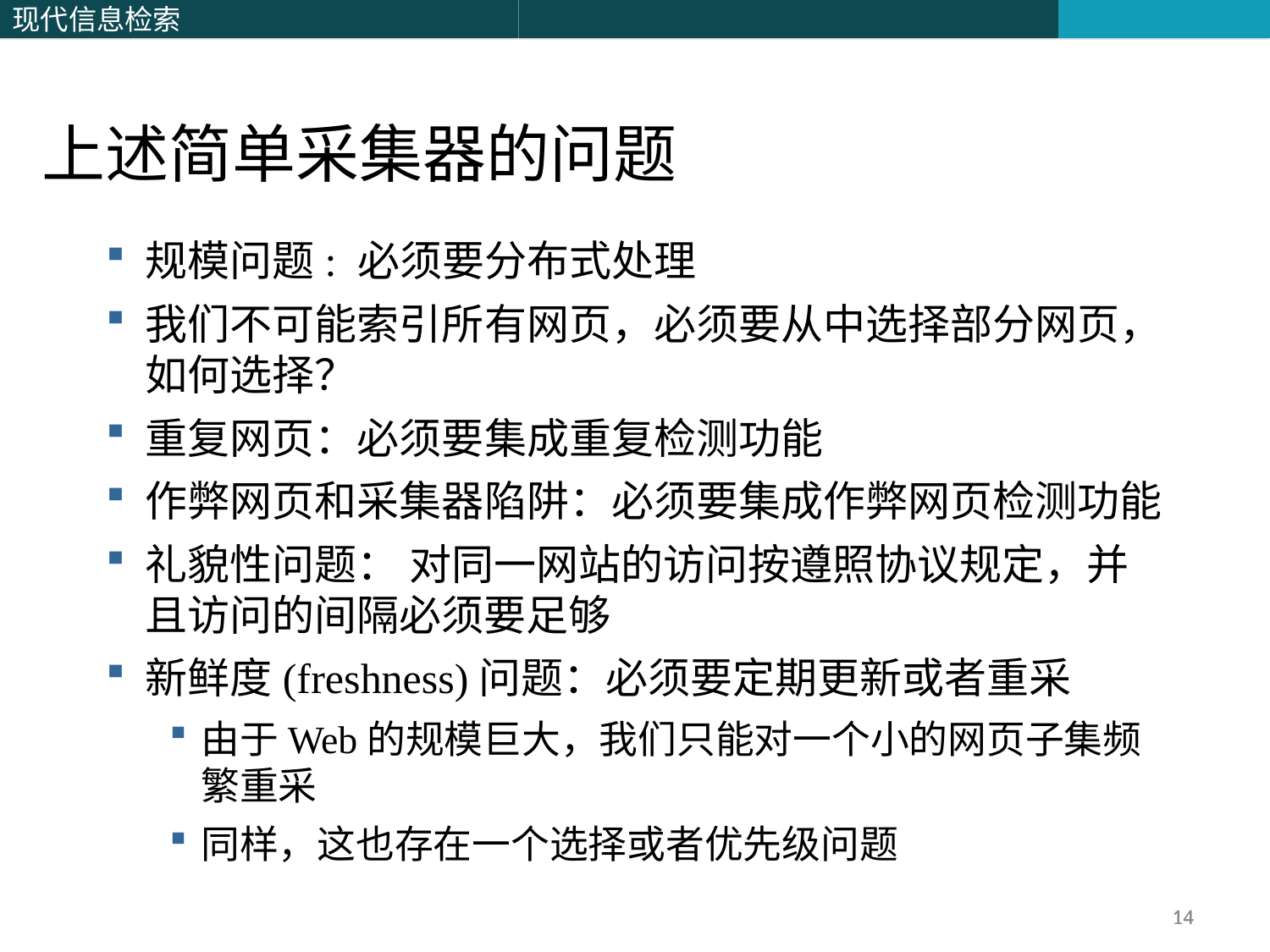

上述简单采集器的问题
规模问题: 必须要分布式处理
我们不可能索引所有网页，必须要从中选择部分网页，如何选择？
重复网页：必须要集成重复检测功能
作弊网页和采集器陷阱：必须要集成作弊网页检测功能
礼貌性问题： 对同一网站的访问按遵照协议规定，并且访问的间隔必须要足够
新鲜度(freshness)问题：必须要定期更新或者重采
由于Web的规模巨大，我们只能对一个小的网页子集频繁重采
同样，这也存在一个选择或者优先级问题
14
14